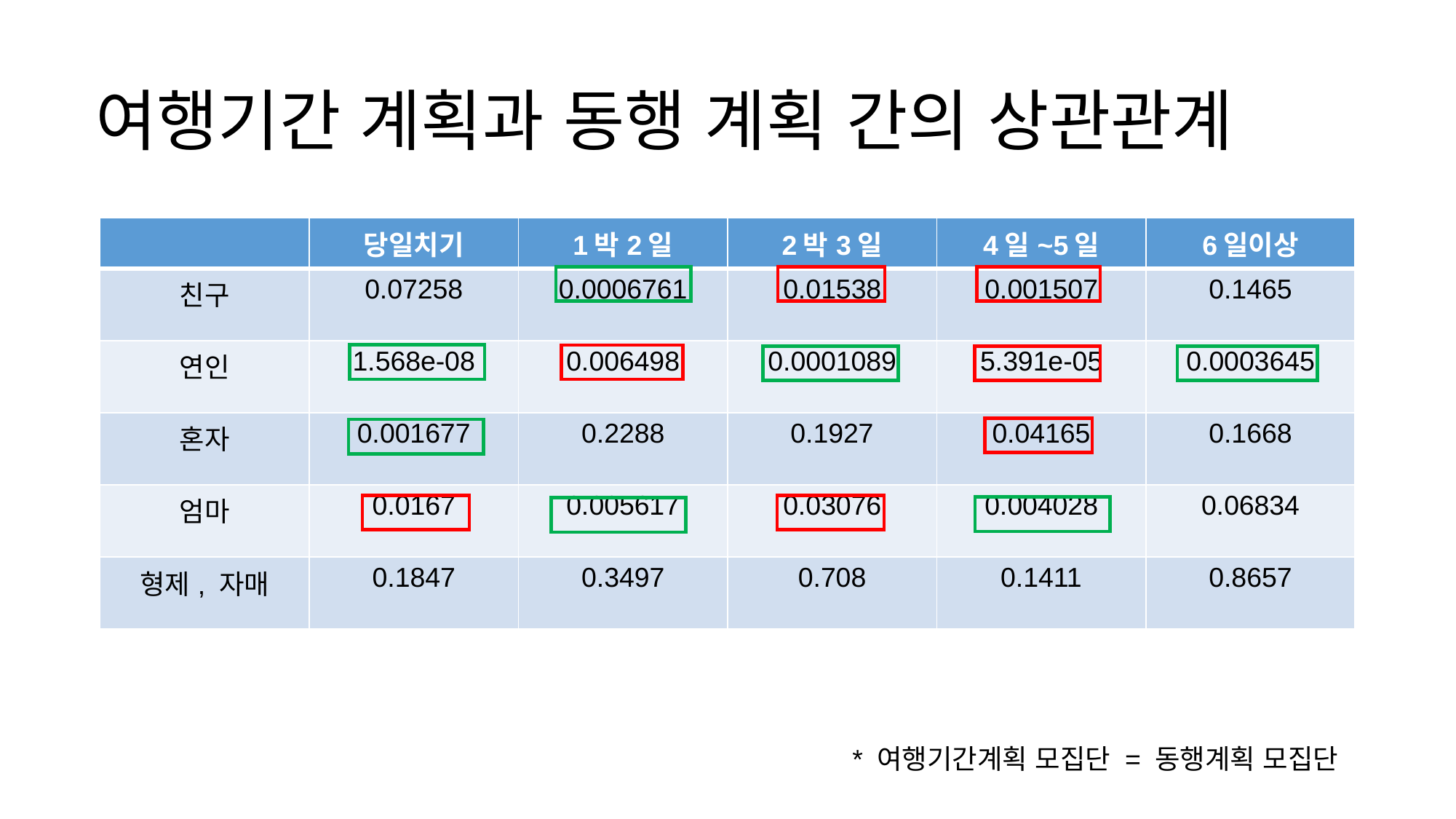

# 여행기간 계획과 동행 계획 간의 상관관계
|  | 당일치기 | 1박2일 | 2박3일 | 4일~5일 | 6일이상 |
| --- | --- | --- | --- | --- | --- |
| 친구 | 0.07258 | 0.0006761 | 0.01538 | 0.001507 | 0.1465 |
| 연인 | 1.568e-08 | 0.006498 | 0.0001089 | 5.391e-05 | 0.0003645 |
| 혼자 | 0.001677 | 0.2288 | 0.1927 | 0.04165 | 0.1668 |
| 엄마 | 0.0167 | 0.005617 | 0.03076 | 0.004028 | 0.06834 |
| 형제, 자매 | 0.1847 | 0.3497 | 0.708 | 0.1411 | 0.8657 |

* 여행기간계획 모집단 = 동행계획 모집단